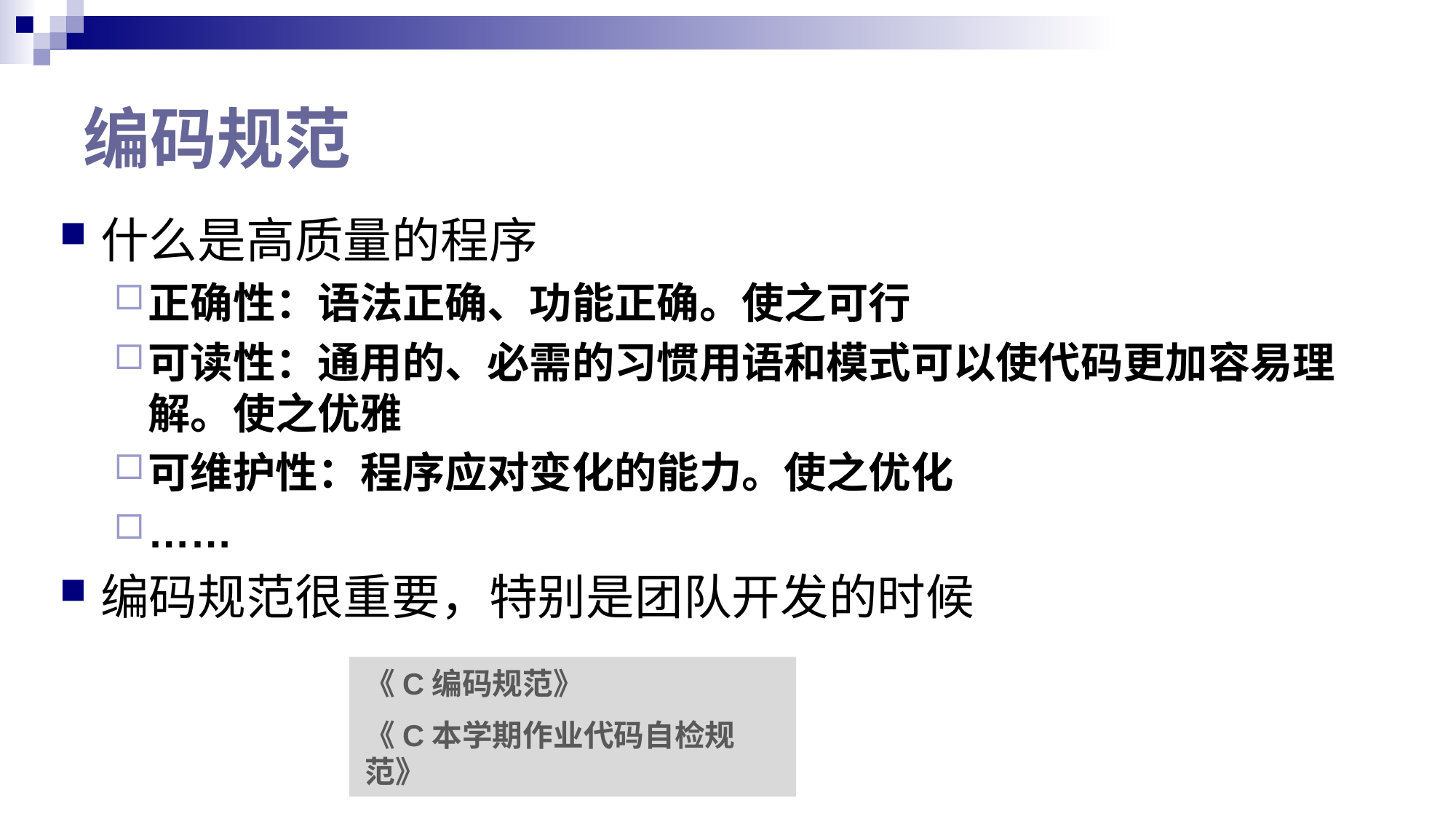

# 编码规范
什么是高质量的程序
正确性：语法正确、功能正确。使之可行
可读性：通用的、必需的习惯用语和模式可以使代码更加容易理解。使之优雅
可维护性：程序应对变化的能力。使之优化
……
编码规范很重要，特别是团队开发的时候

《C编码规范》
《C本学期作业代码自检规范》